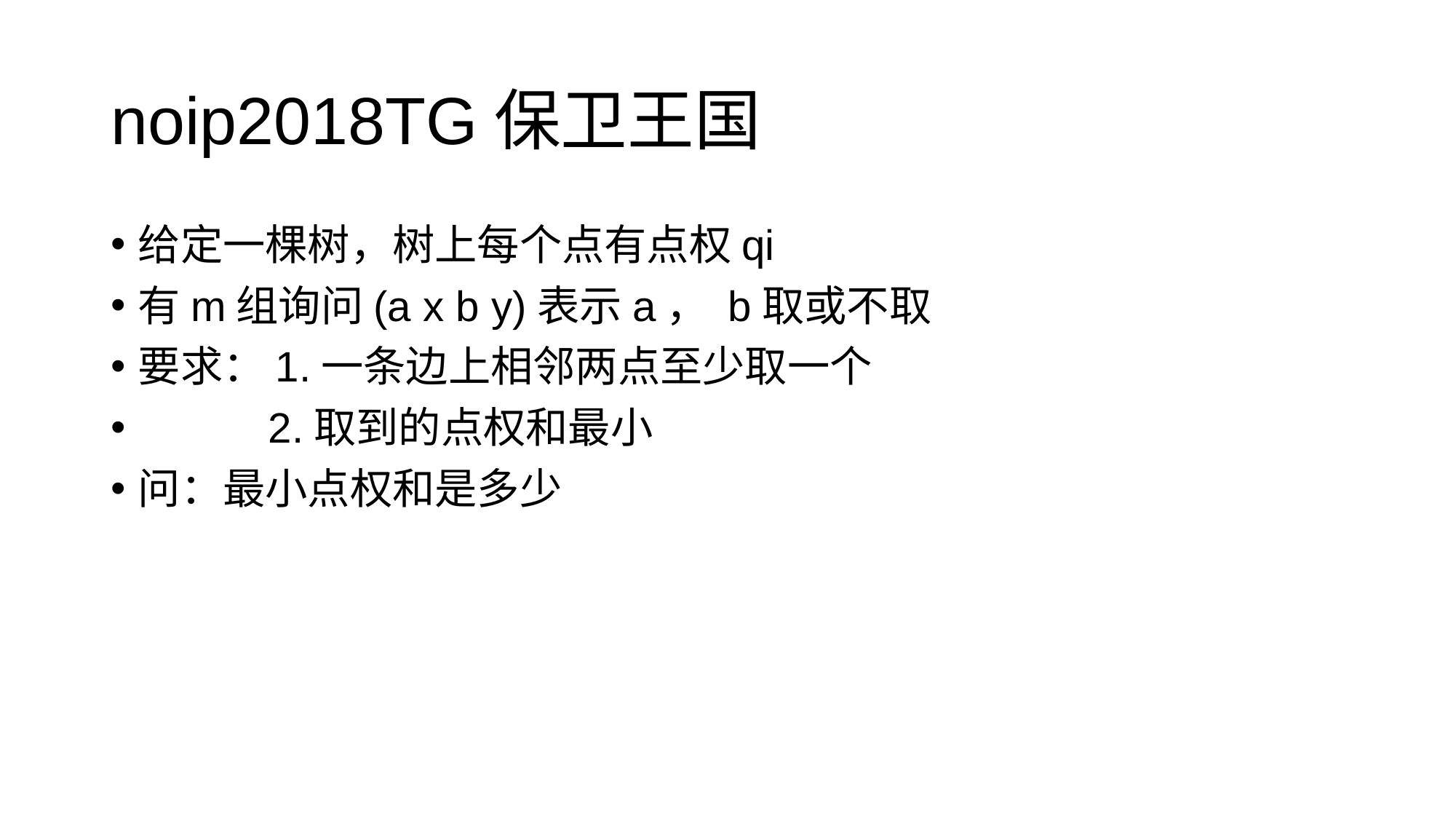

# noip2018TG保卫王国
给定一棵树，树上每个点有点权qi
有m组询问(a x b y)表示a， b取或不取
要求：1.一条边上相邻两点至少取一个
           2.取到的点权和最小
问：最小点权和是多少